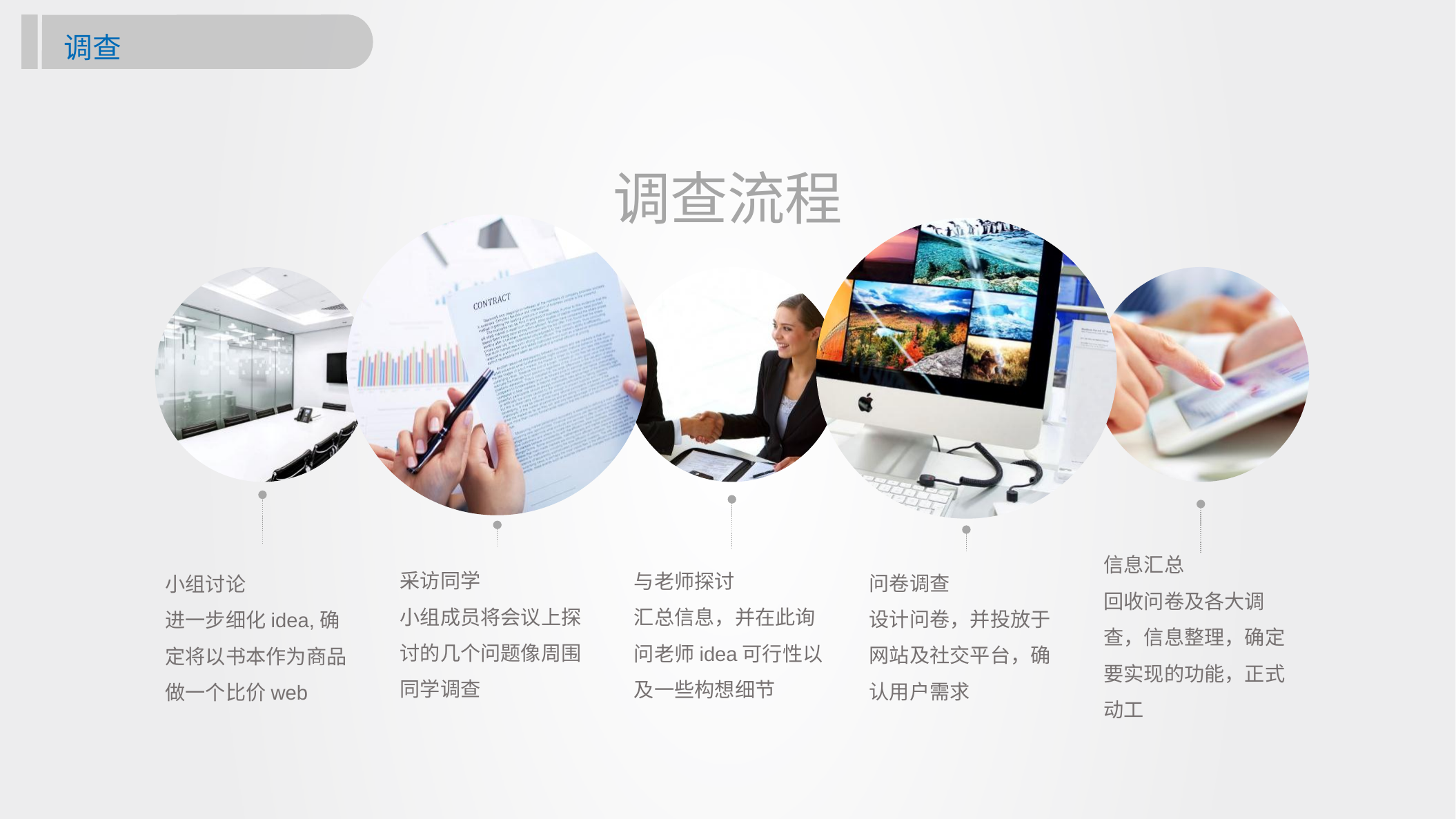

调查
调查流程

采访同学
小组成员将会议上探讨的几个问题像周围同学调查
与老师探讨
汇总信息，并在此询问老师idea可行性以及一些构想细节
问卷调查
设计问卷，并投放于网站及社交平台，确认用户需求
信息汇总
回收问卷及各大调查，信息整理，确定要实现的功能，正式动工
小组讨论
进一步细化idea,确定将以书本作为商品做一个比价web